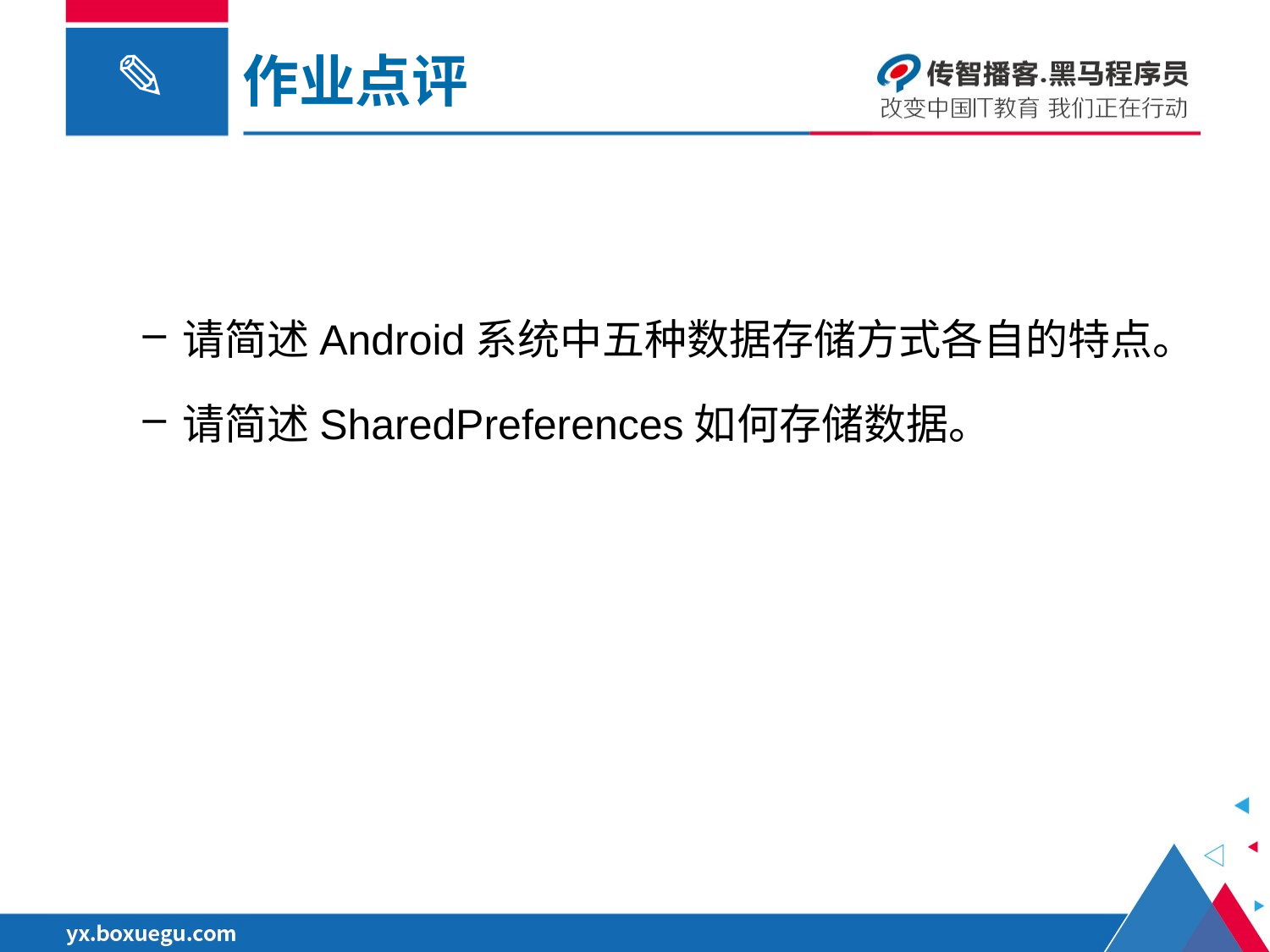

作业点评
请简述Android系统中五种数据存储方式各自的特点。
请简述SharedPreferences如何存储数据。